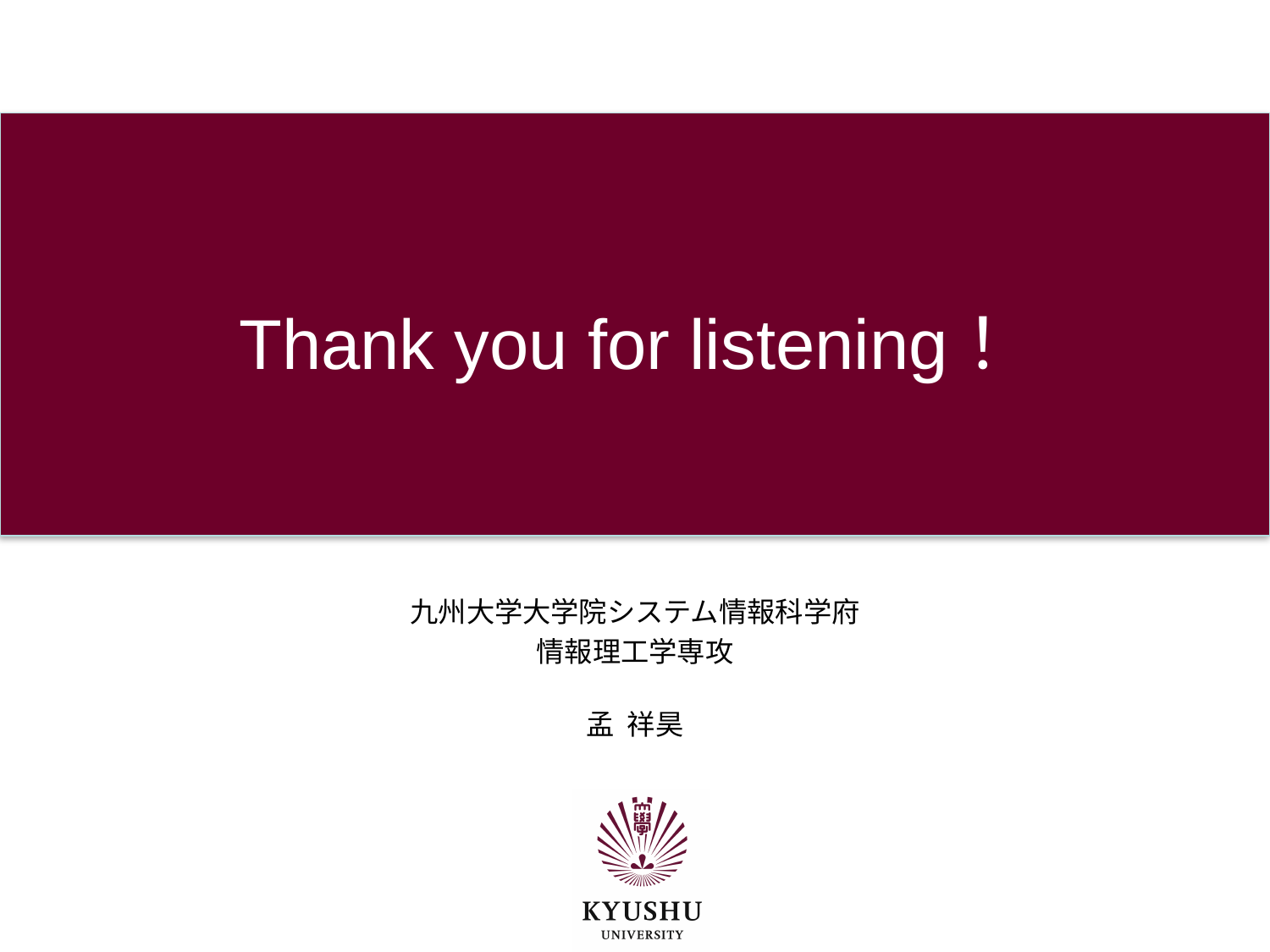

# Thank you for listening！
九州大学大学院システム情報科学府
情報理工学専攻
孟  祥昊